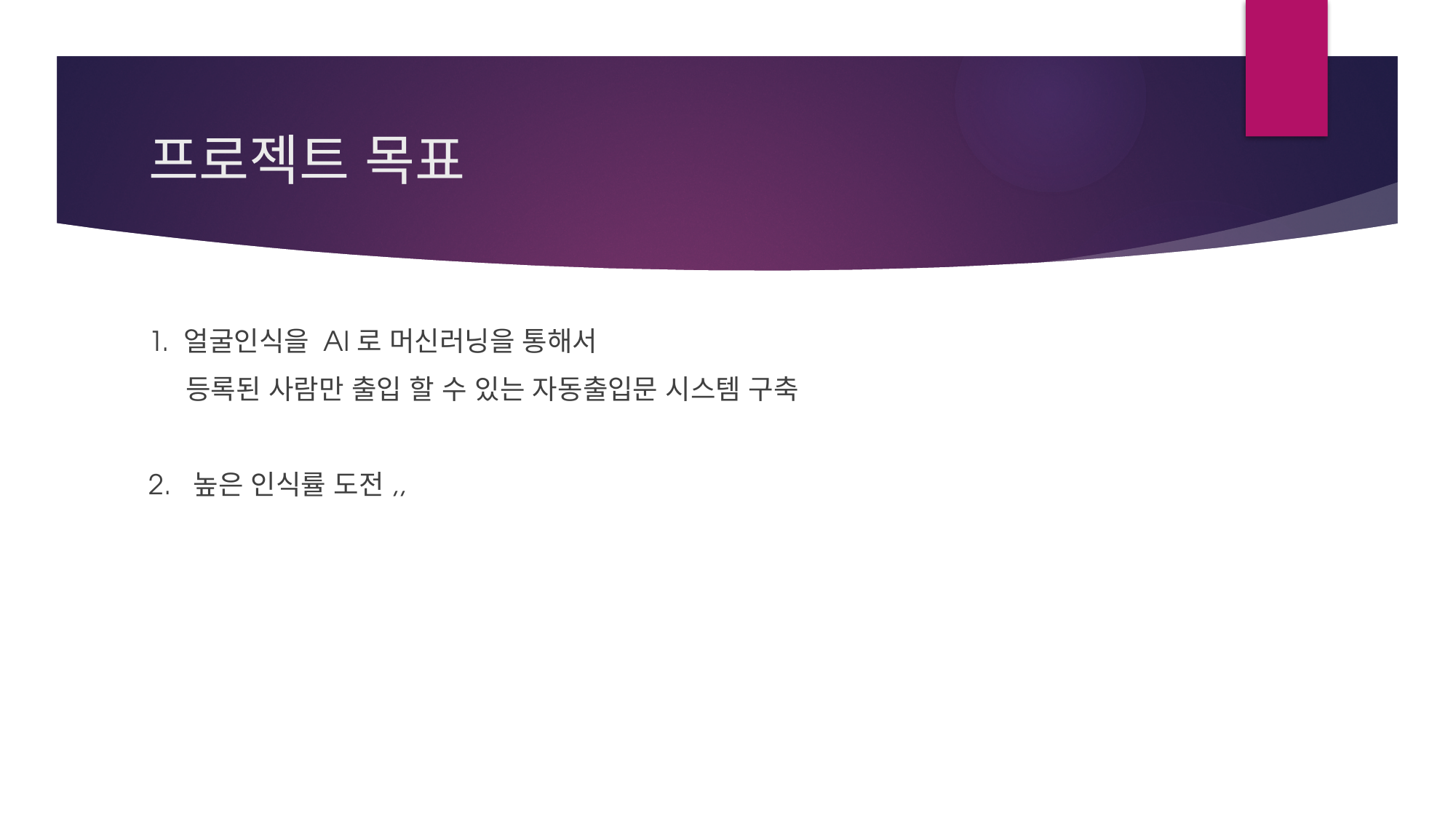

# 프로젝트 목표

1. 얼굴인식을 AI로 머신러닝을 통해서
    등록된 사람만 출입 할 수 있는 자동출입문 시스템 구축

2.  높은 인식률 도전,,